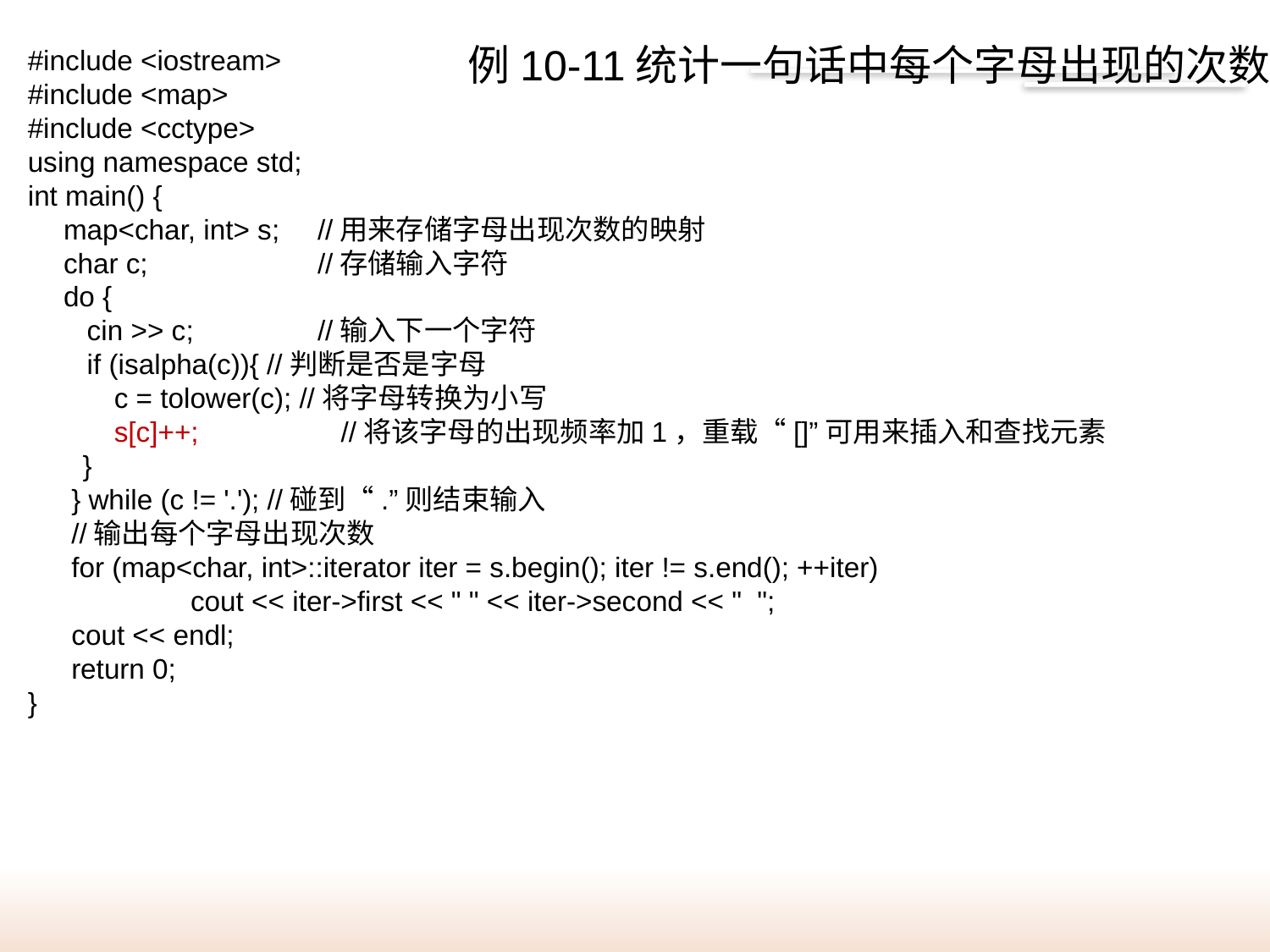

# 例10-11统计一句话中每个字母出现的次数
#include <iostream>
#include <map>
#include <cctype>
using namespace std;
int main() {
	map<char, int> s;	//用来存储字母出现次数的映射
	char c;		//存储输入字符
	do {
	   cin >> c;	//输入下一个字符
	   if (isalpha(c)){ //判断是否是字母
           c = tolower(c); //将字母转换为小写
           s[c]++;	   //将该字母的出现频率加1，重载“[]”可用来插入和查找元素
       }
	 } while (c != '.'); //碰到“.”则结束输入
	 //输出每个字母出现次数
	 for (map<char, int>::iterator iter = s.begin(); iter != s.end(); ++iter)
		cout << iter->first << " " << iter->second << "  ";
	 cout << endl;
	 return 0;
}